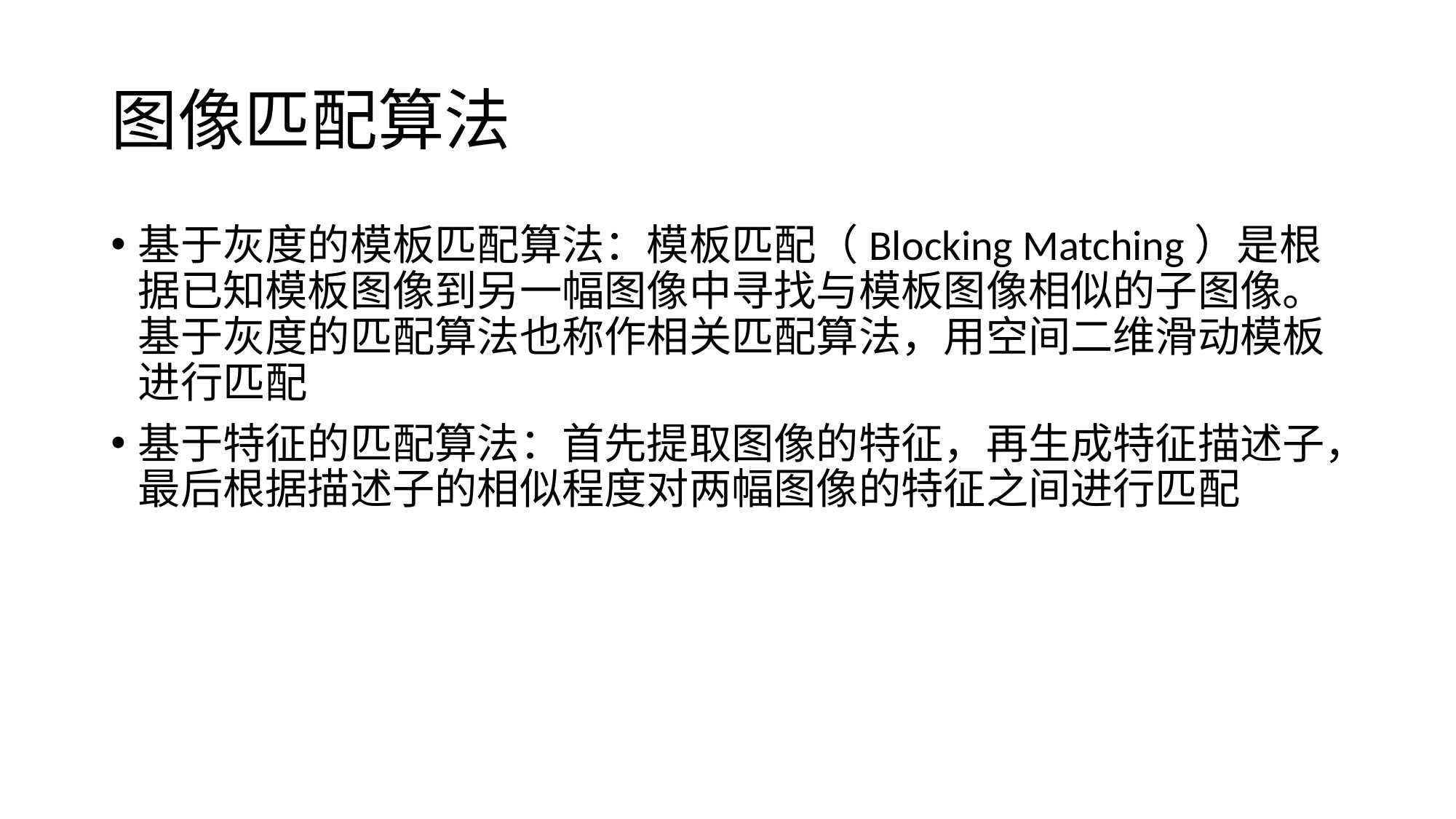

# 图像匹配算法
基于灰度的模板匹配算法：模板匹配（Blocking Matching）是根据已知模板图像到另一幅图像中寻找与模板图像相似的子图像。基于灰度的匹配算法也称作相关匹配算法，用空间二维滑动模板进行匹配
基于特征的匹配算法：首先提取图像的特征，再生成特征描述子，最后根据描述子的相似程度对两幅图像的特征之间进行匹配